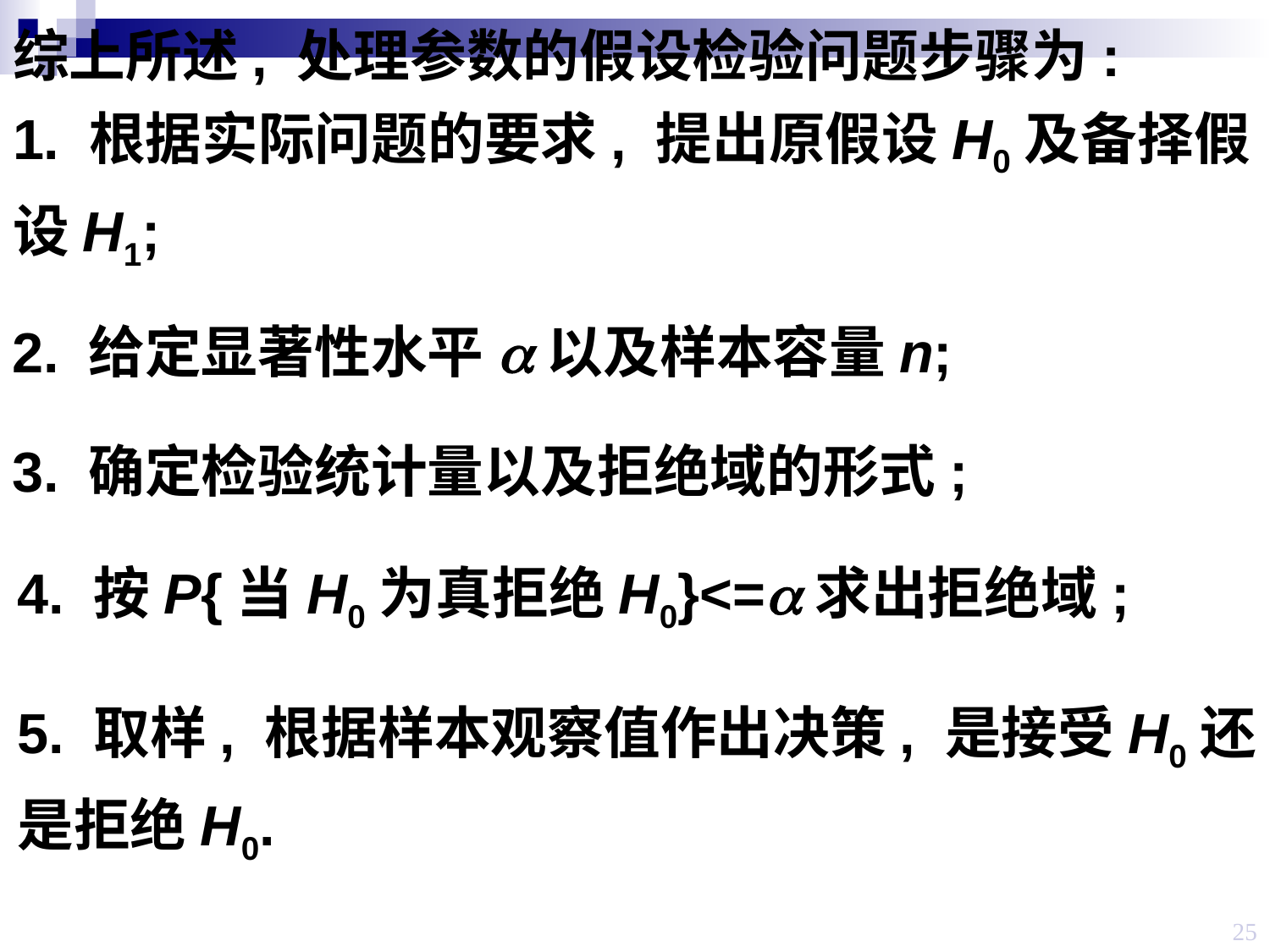

综上所述, 处理参数的假设检验问题步骤为:
1. 根据实际问题的要求, 提出原假设H0及备择假设H1;
2. 给定显著性水平α以及样本容量n;
3. 确定检验统计量以及拒绝域的形式;
4. 按P{当H0为真拒绝H0}<=α求出拒绝域;
5. 取样, 根据样本观察值作出决策, 是接受H0还是拒绝H0.
25